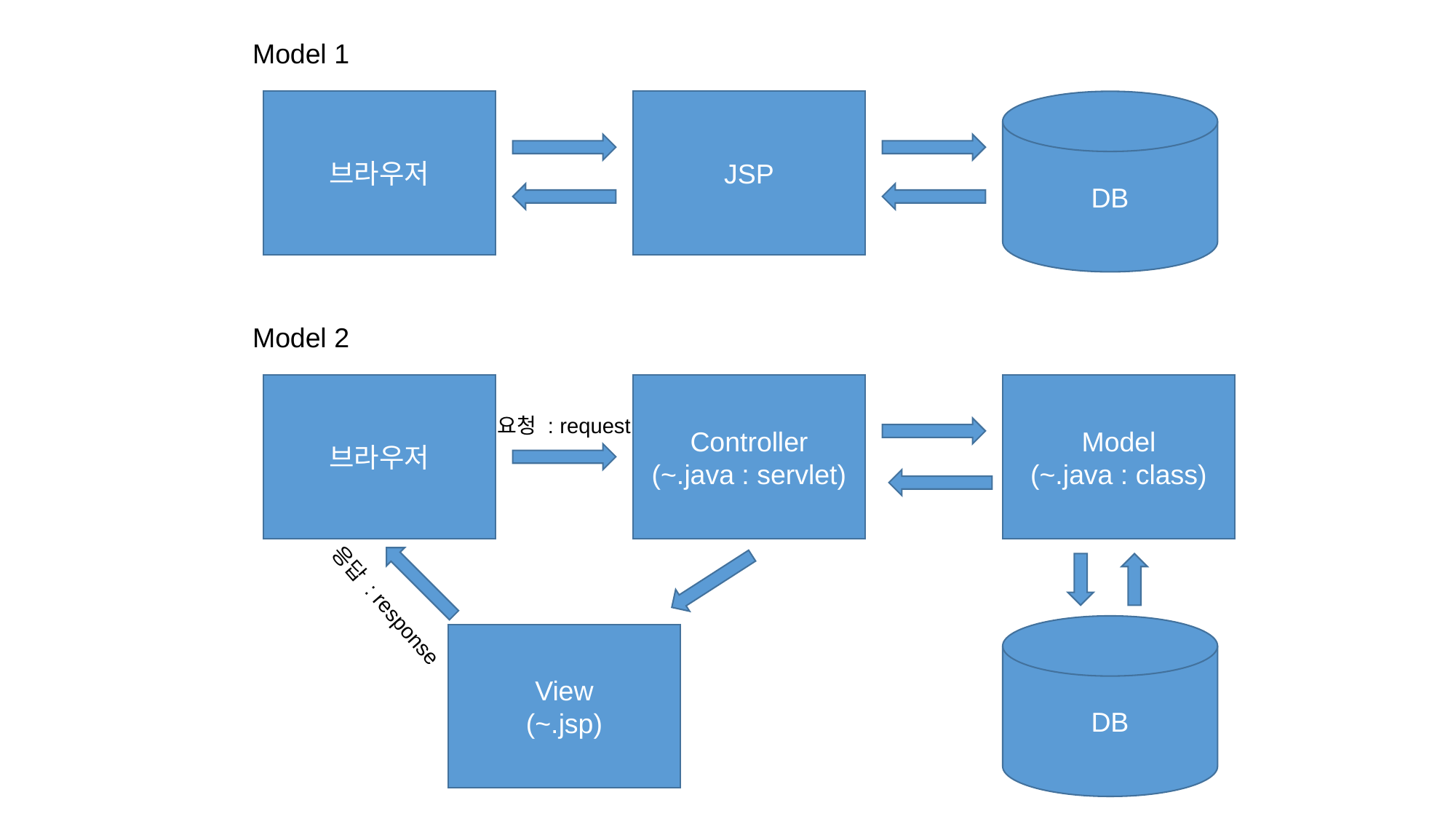

Model 1
브라우저
JSP
DB

Model 2
브라우저
Controller
(~.java : servlet)
Model
(~.java : class)
요청 : request

응답 : response
DB
View
(~.jsp)